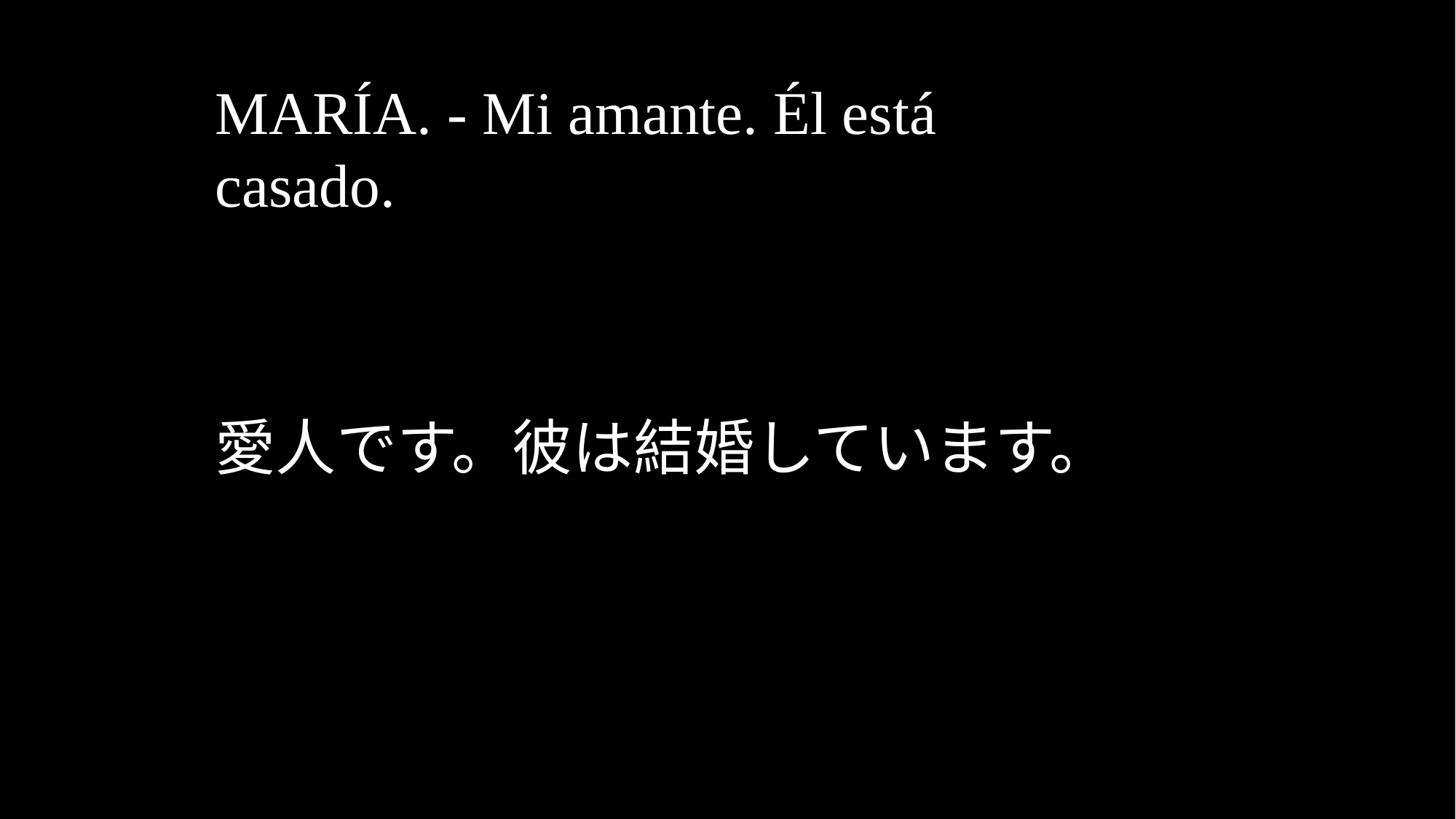

MARÍA. - Mi amante. Él está casado.

愛人です。彼は結婚しています。